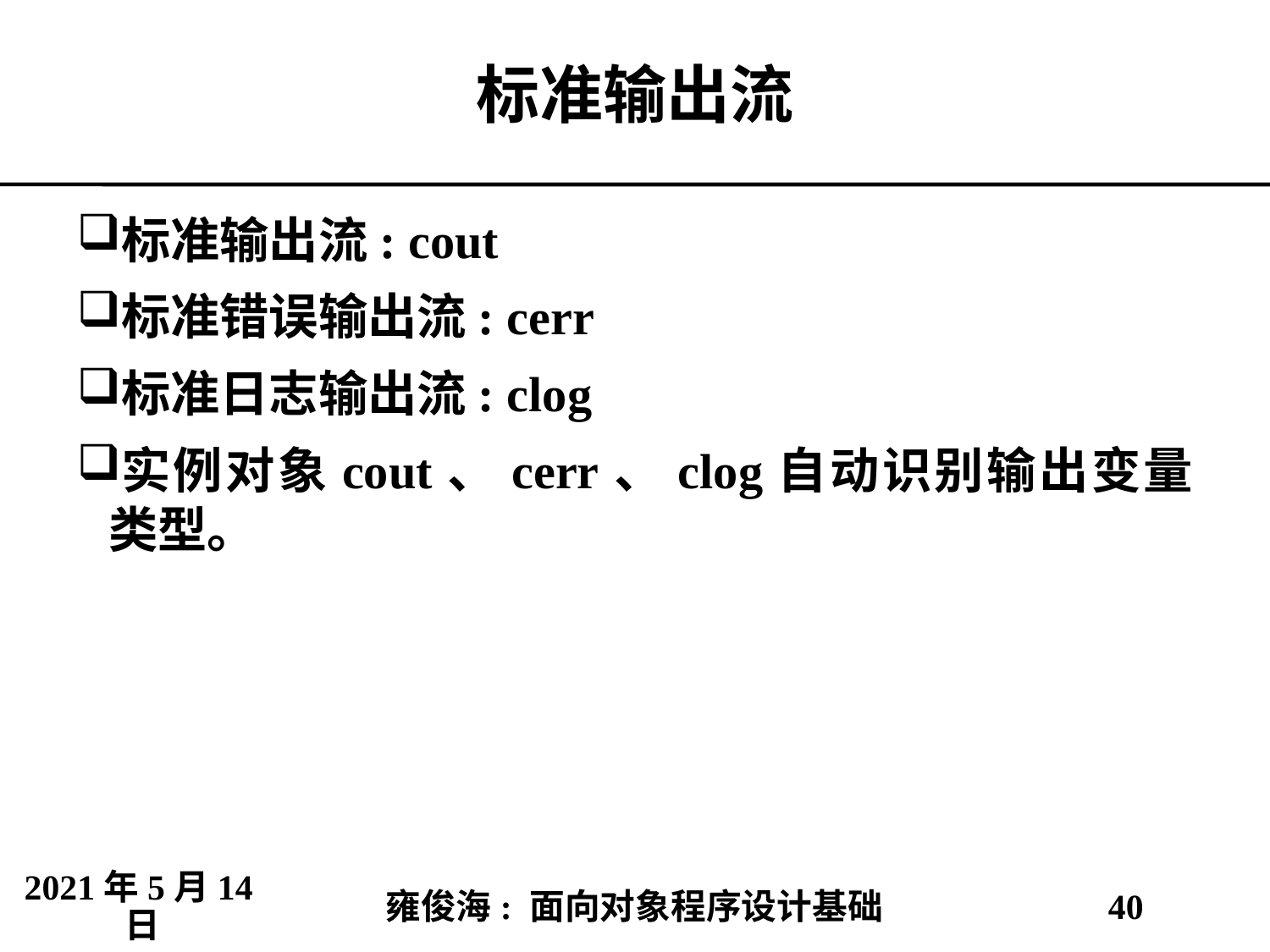

# 标准输出流

标准输出流: cout
标准错误输出流: cerr
标准日志输出流: clog
实例对象cout、cerr、clog自动识别输出变量类型。
2021年5月14日
雍俊海: 面向对象程序设计基础
40